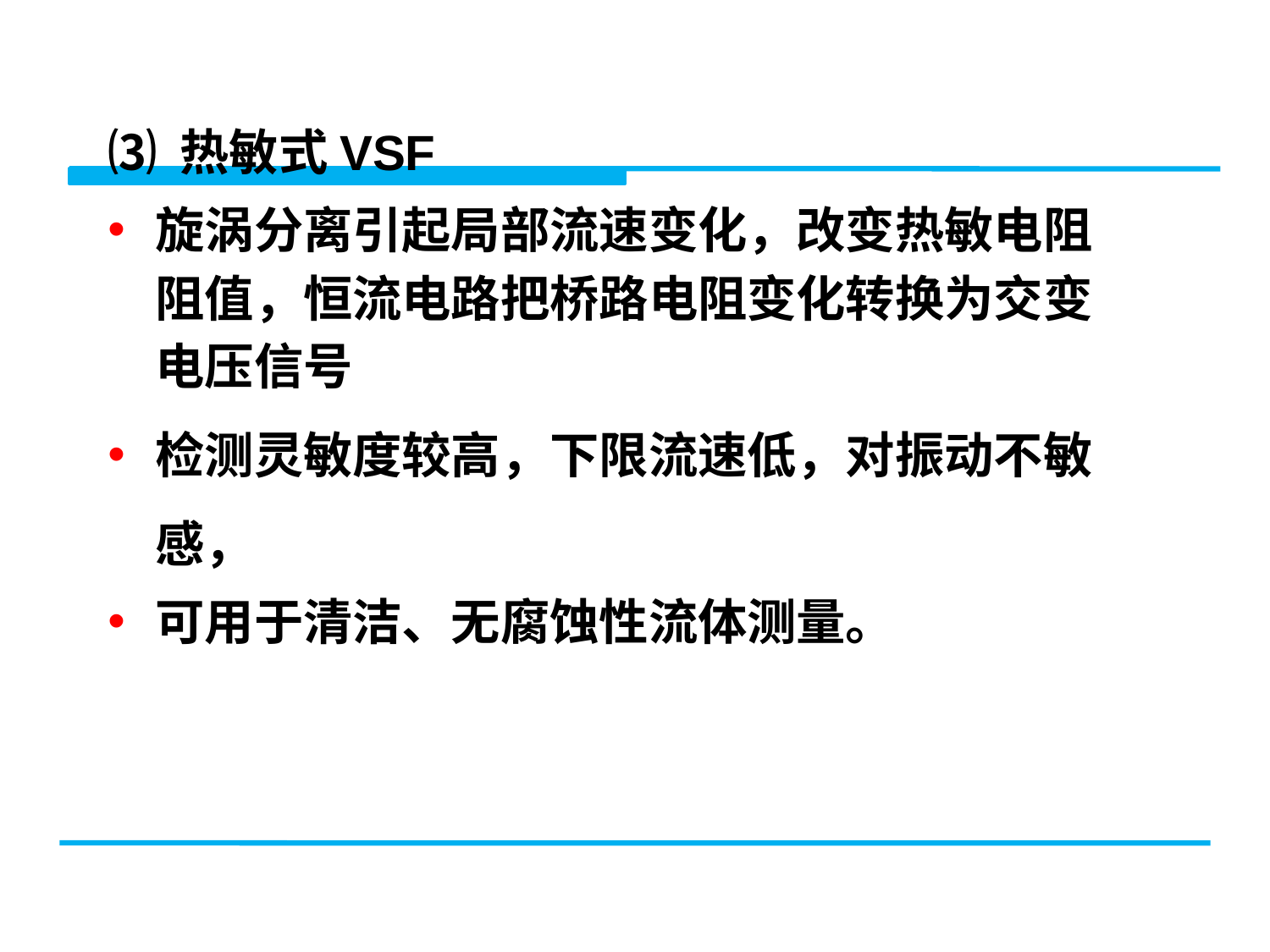

⑶ 热敏式VSF
旋涡分离引起局部流速变化，改变热敏电阻阻值，恒流电路把桥路电阻变化转换为交变电压信号
检测灵敏度较高，下限流速低，对振动不敏感，
可用于清洁、无腐蚀性流体测量。